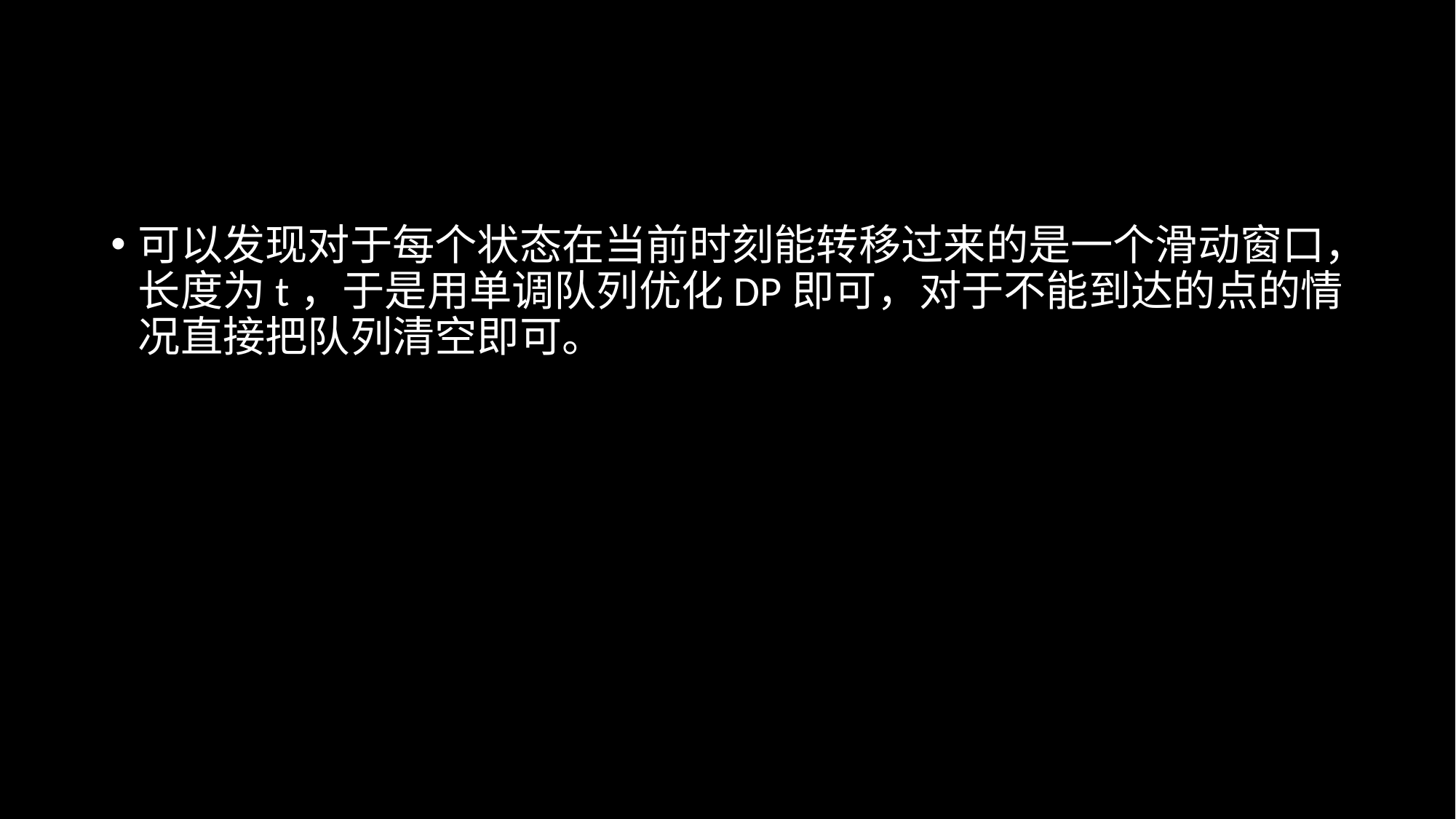

#
可以发现对于每个状态在当前时刻能转移过来的是一个滑动窗口，长度为t，于是用单调队列优化DP即可，对于不能到达的点的情况直接把队列清空即可。